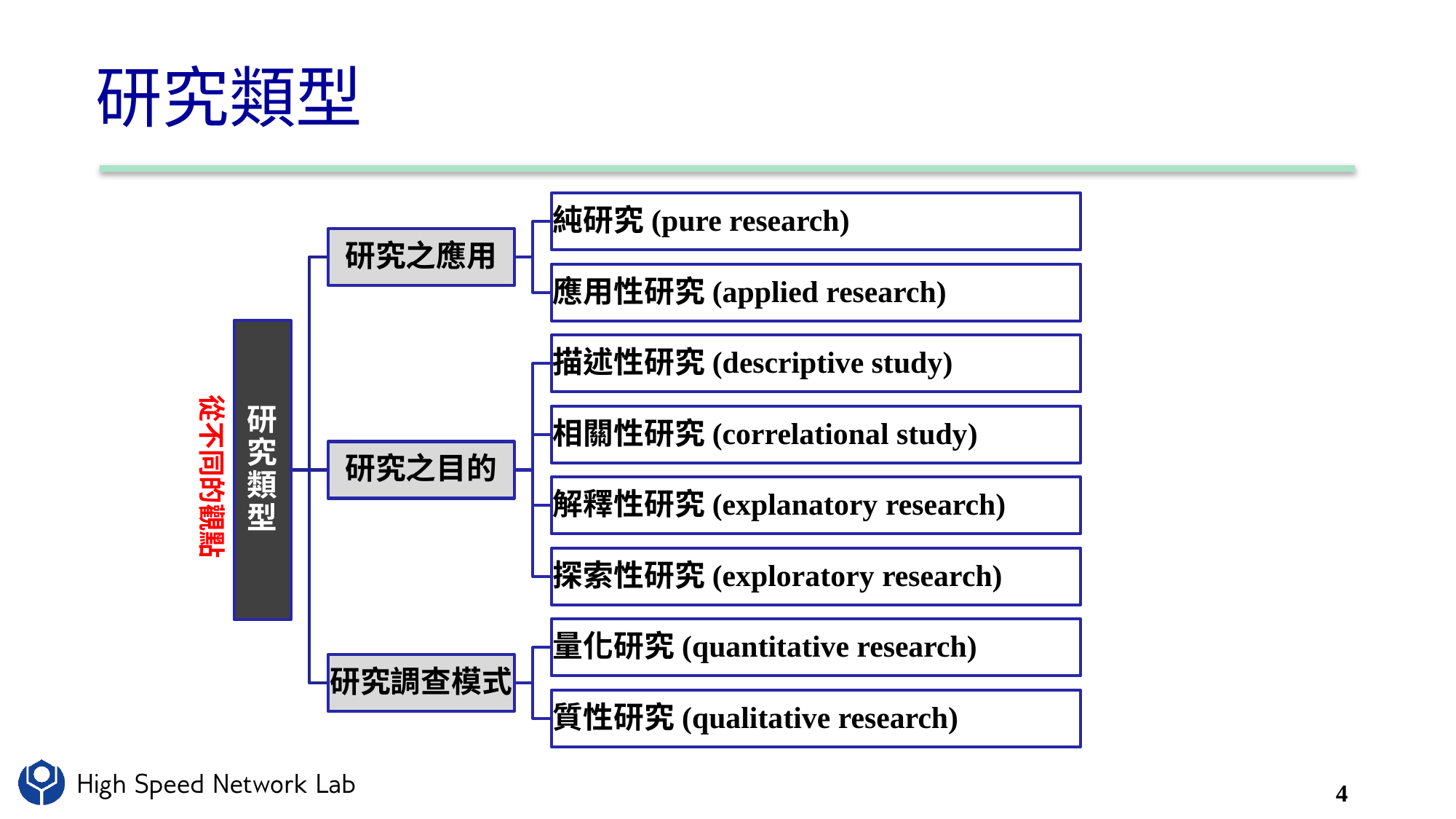

# 研究類型

研究類型
研究之應用
純研究(pure research)
應用性研究(applied research)
研究之目的
描述性研究(descriptive study)
相關性研究(correlational study)
解釋性研究(explanatory research)
探索性研究(exploratory research)
研究調查模式
量化研究(quantitative research)
質性研究(qualitative research)
從不同的觀點
4